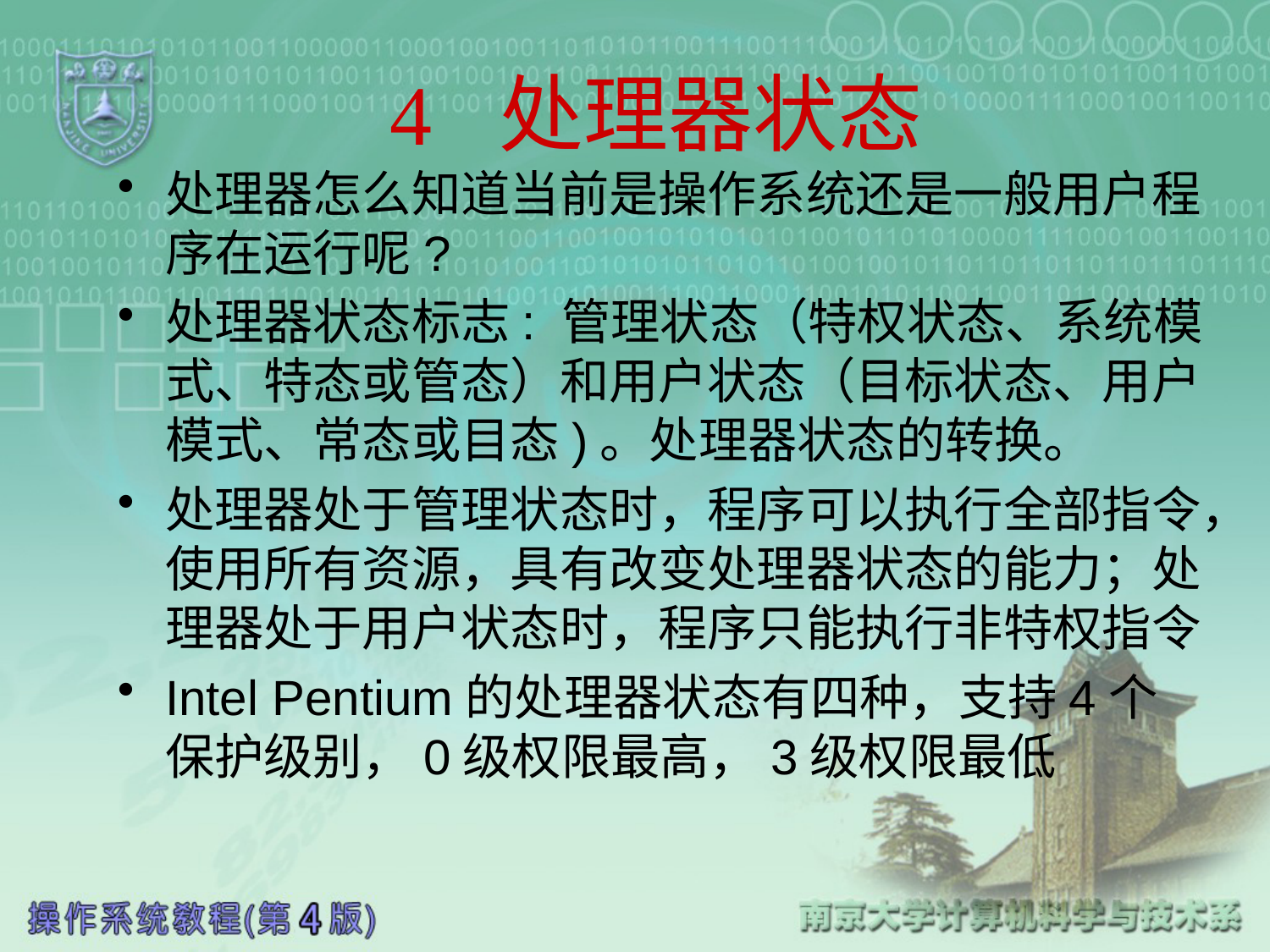

4  处理器状态
处理器怎么知道当前是操作系统还是一般用户程序在运行呢?
处理器状态标志: 管理状态（特权状态、系统模式、特态或管态）和用户状态（目标状态、用户模式、常态或目态)。处理器状态的转换。
处理器处于管理状态时，程序可以执行全部指令，使用所有资源，具有改变处理器状态的能力；处理器处于用户状态时，程序只能执行非特权指令
Intel Pentium的处理器状态有四种，支持4个保护级别，0级权限最高，3级权限最低